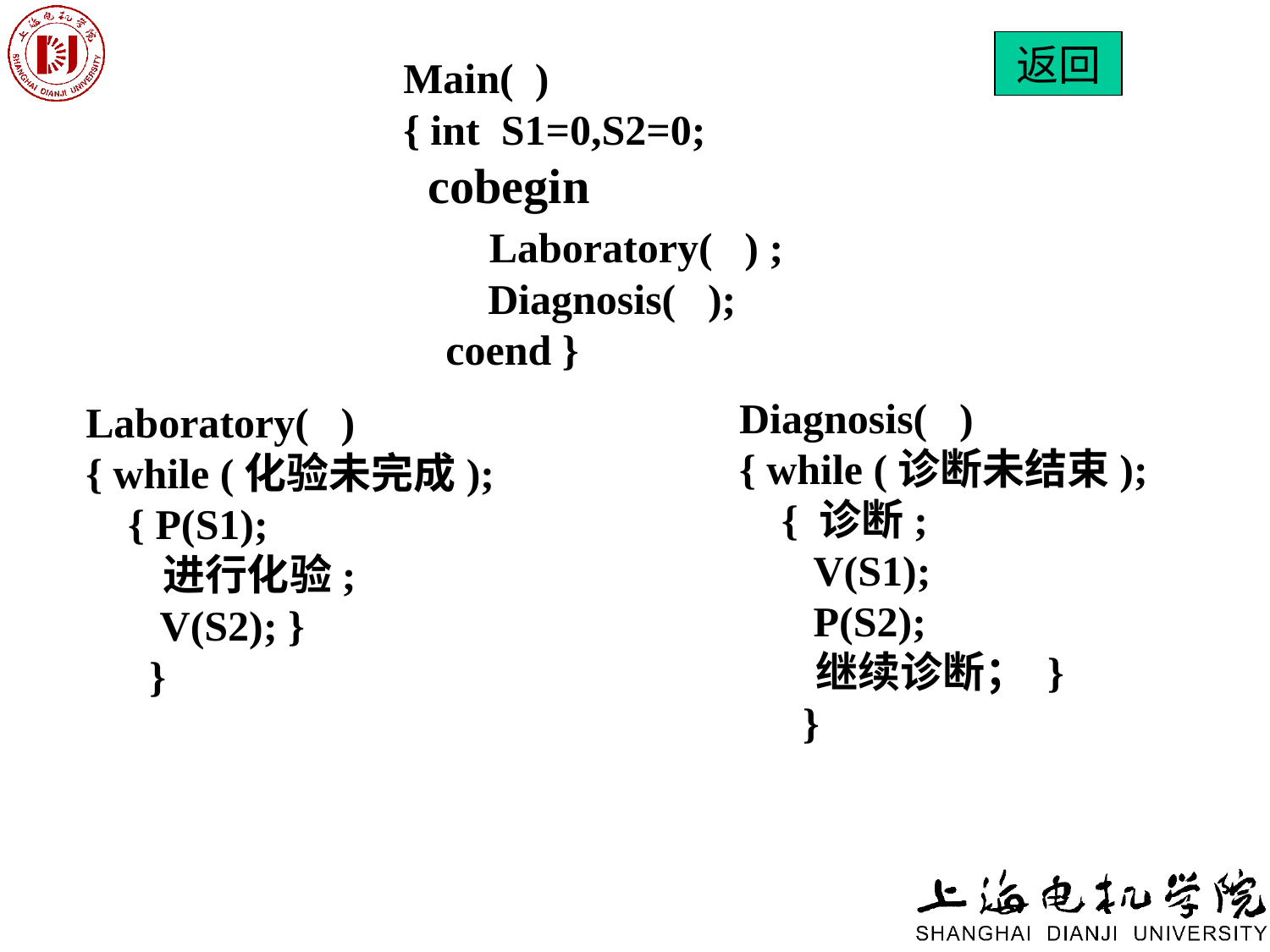

返回
Main(  )
{ int  S1=0,S2=0;
  cobegin
       Laboratory(   ) ;
        Diagnosis(   );
    coend }
# 例一
Diagnosis(   )
{ while (诊断未结束);
    { 诊断;
       V(S1);
       P(S2);
       继续诊断； }
      }
Laboratory(   )
{ while (化验未完成);
    { P(S1);
       进行化验;
       V(S2); }
      }